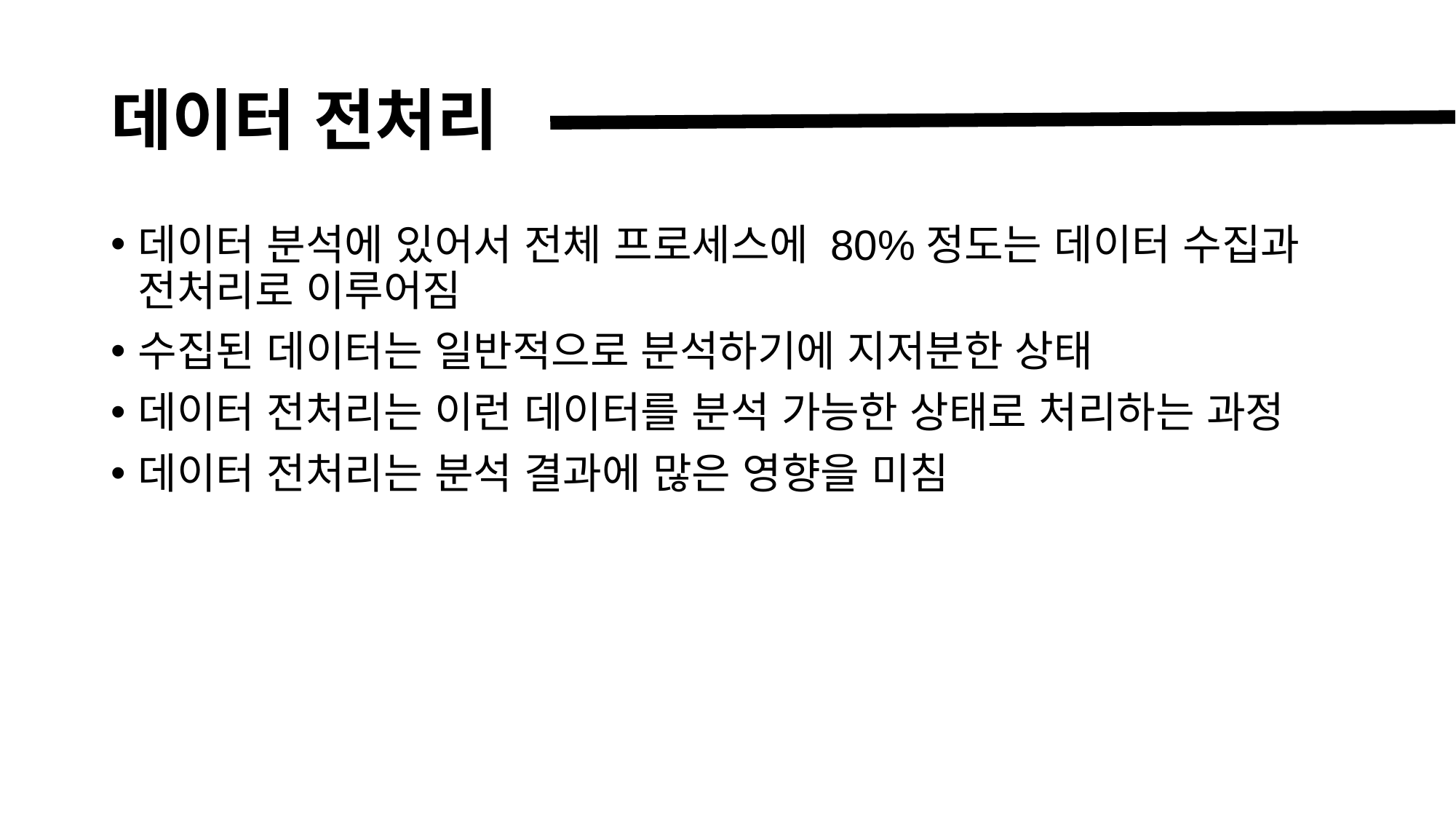

# 데이터 전처리
데이터 분석에 있어서 전체 프로세스에 80%정도는 데이터 수집과 전처리로 이루어짐
수집된 데이터는 일반적으로 분석하기에 지저분한 상태
데이터 전처리는 이런 데이터를 분석 가능한 상태로 처리하는 과정
데이터 전처리는 분석 결과에 많은 영향을 미침